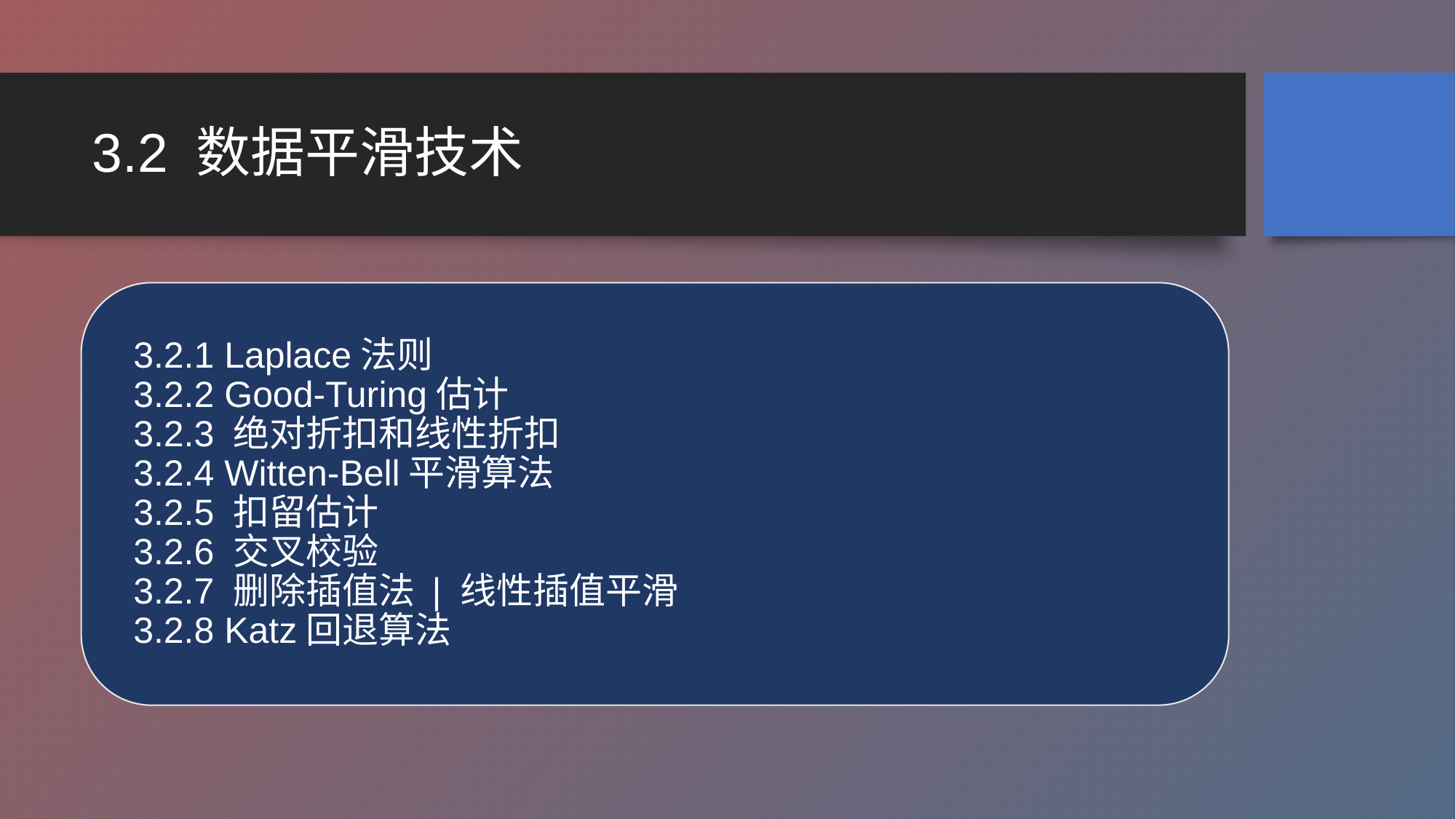

# 3.2 数据平滑技术
3.2.1 Laplace法则
3.2.2 Good-Turing估计
3.2.3 绝对折扣和线性折扣
3.2.4 Witten-Bell平滑算法
3.2.5 扣留估计
3.2.6 交叉校验
3.2.7 删除插值法 | 线性插值平滑
3.2.8 Katz回退算法